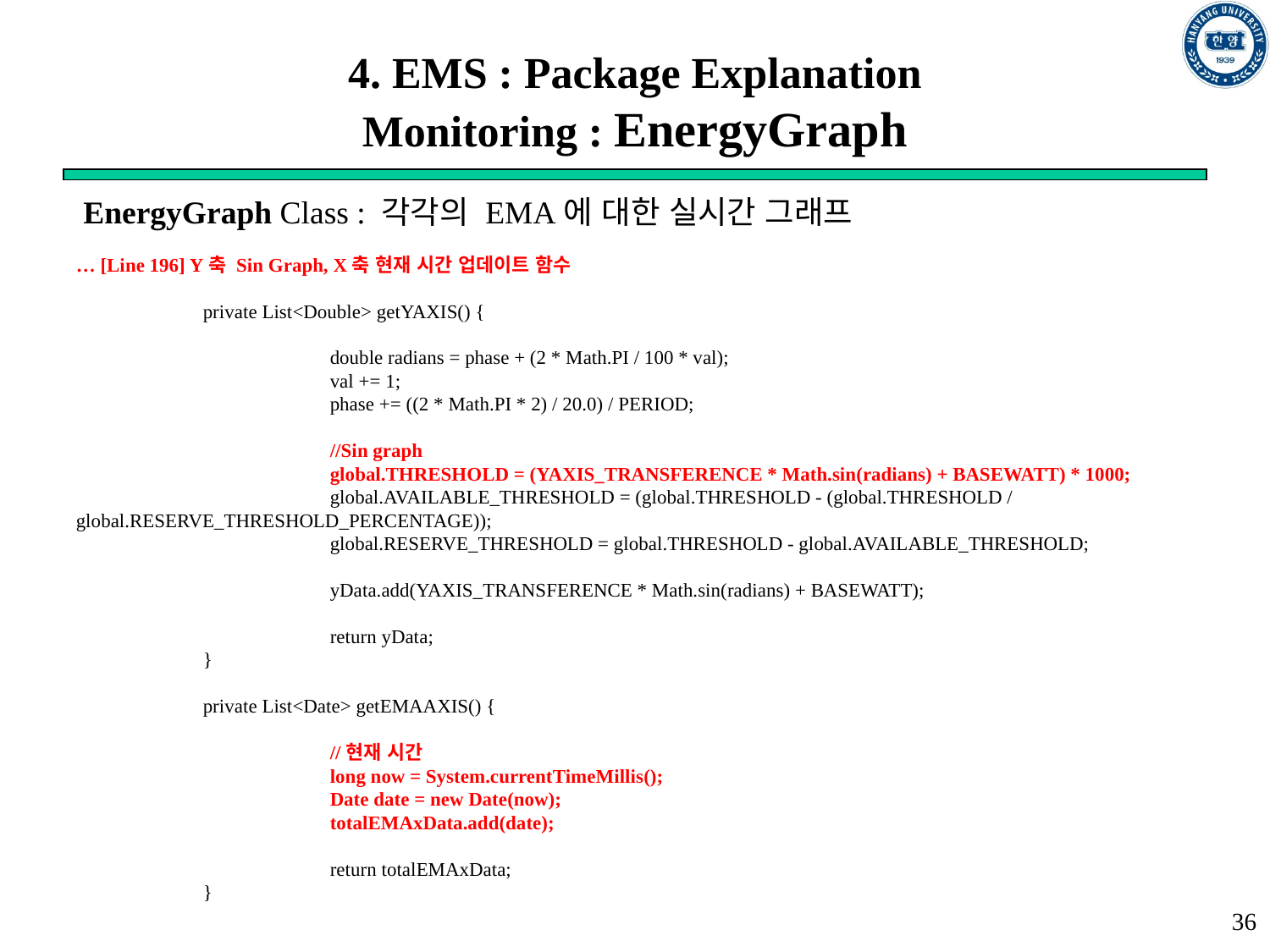

# 4. EMS : Package Explanation Monitoring : EnergyGraph
EnergyGraph Class : 각각의 EMA에 대한 실시간 그래프
… [Line 196] Y축 Sin Graph, X축 현재 시간 업데이트 함수

	private List<Double> getYAXIS() {

		double radians = phase + (2 * Math.PI / 100 * val);
		val += 1;
		phase += ((2 * Math.PI * 2) / 20.0) / PERIOD;

		//Sin graph
		global.THRESHOLD = (YAXIS_TRANSFERENCE * Math.sin(radians) + BASEWATT) * 1000;
		global.AVAILABLE_THRESHOLD = (global.THRESHOLD - (global.THRESHOLD / global.RESERVE_THRESHOLD_PERCENTAGE));
		global.RESERVE_THRESHOLD = global.THRESHOLD - global.AVAILABLE_THRESHOLD;

		yData.add(YAXIS_TRANSFERENCE * Math.sin(radians) + BASEWATT);

		return yData;
	}

	private List<Date> getEMAAXIS() {

		//현재 시간
		long now = System.currentTimeMillis();
		Date date = new Date(now);
		totalEMAxData.add(date);

		return totalEMAxData;
	}

36